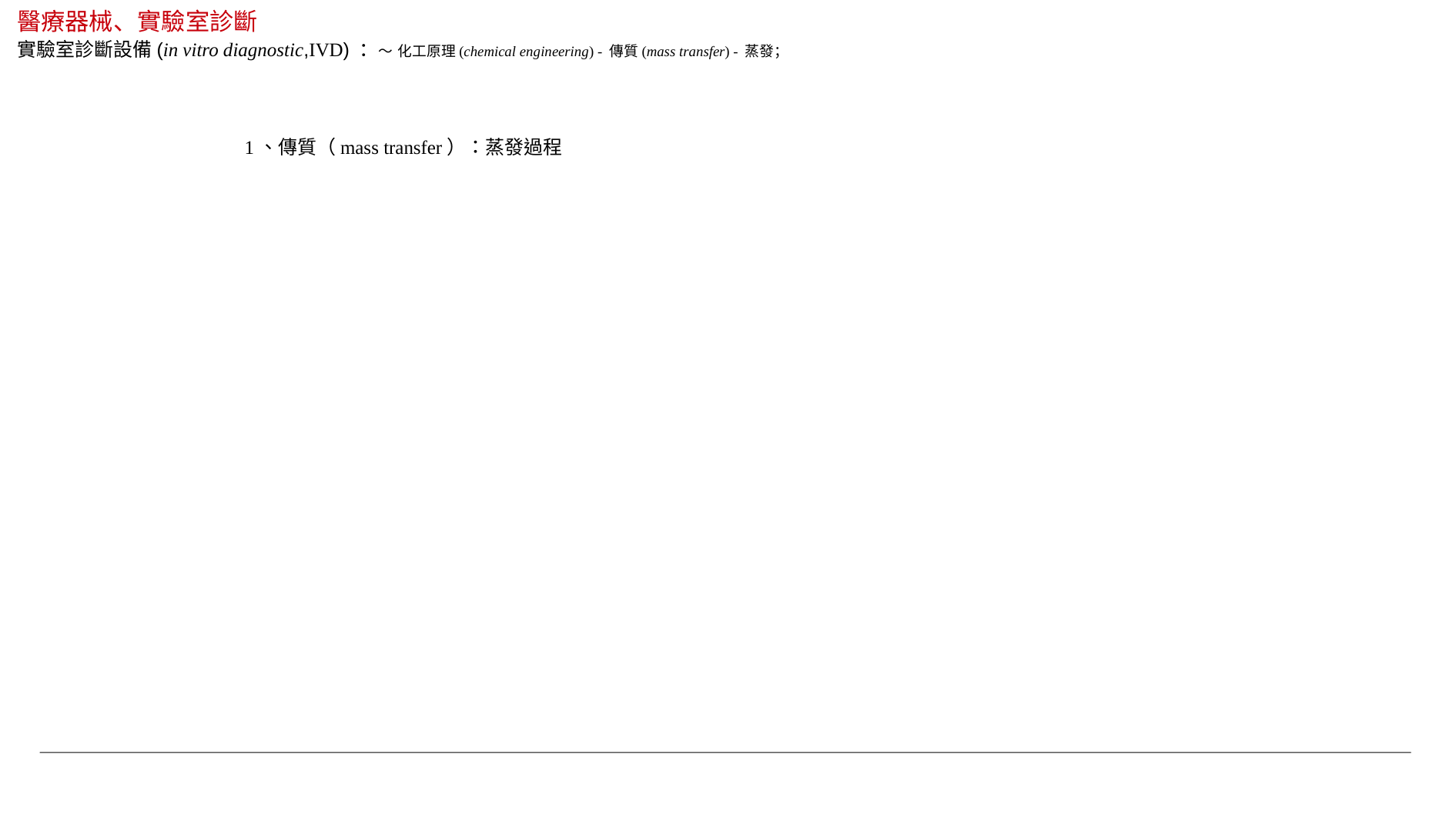

醫療器械、實驗室診斷
實驗室診斷設備(in vitro diagnostic,IVD) ：～ 化工原理(chemical engineering) - 傳質(mass transfer) - 蒸發；
1、傳質（mass transfer）：蒸發過程